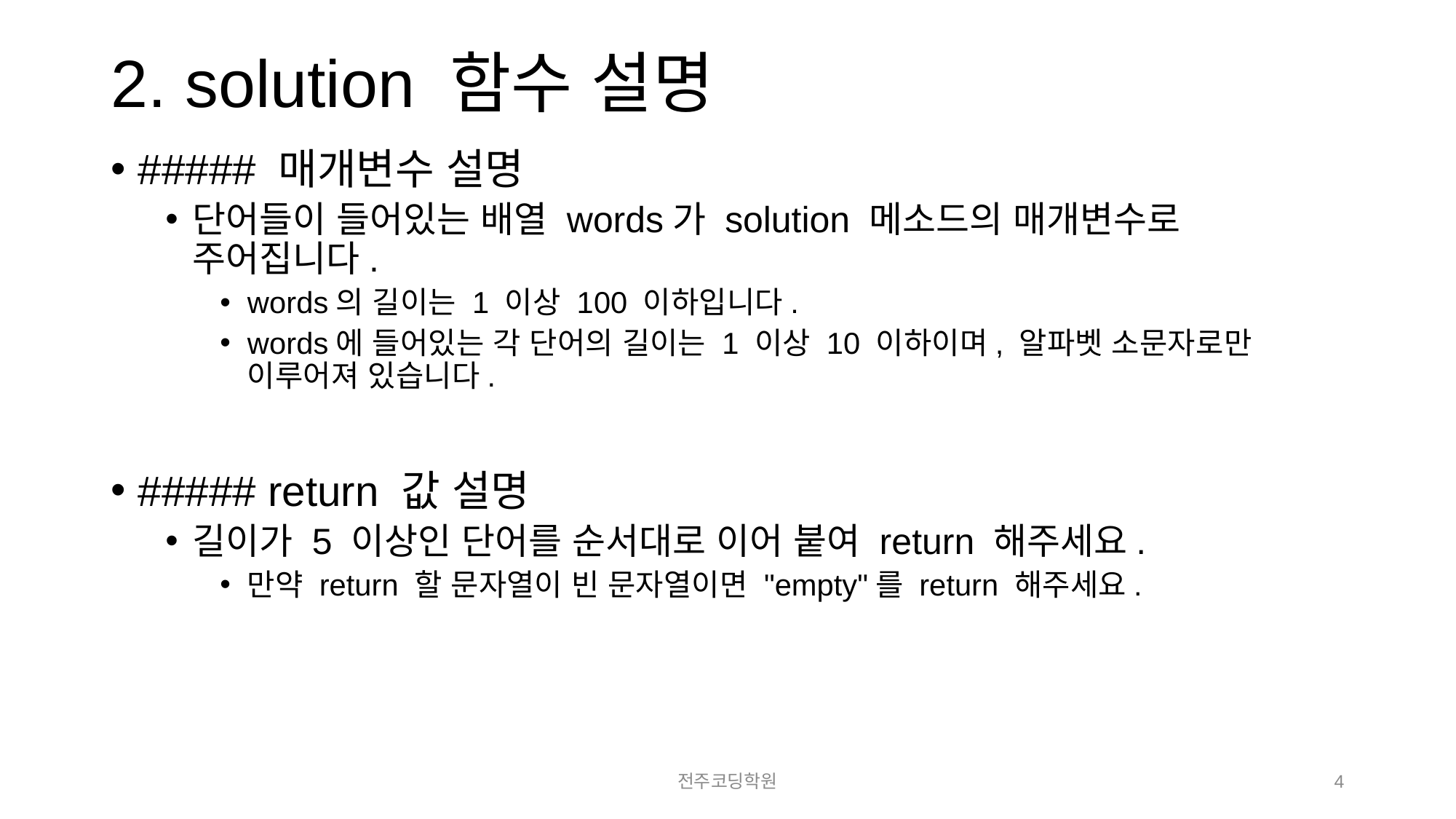

# 2. solution 함수 설명
##### 매개변수 설명
단어들이 들어있는 배열 words가 solution 메소드의 매개변수로 주어집니다.
words의 길이는 1 이상 100 이하입니다.
words에 들어있는 각 단어의 길이는 1 이상 10 이하이며, 알파벳 소문자로만 이루어져 있습니다.

##### return 값 설명
길이가 5 이상인 단어를 순서대로 이어 붙여 return 해주세요.
만약 return 할 문자열이 빈 문자열이면 "empty"를 return 해주세요.
전주코딩학원
4